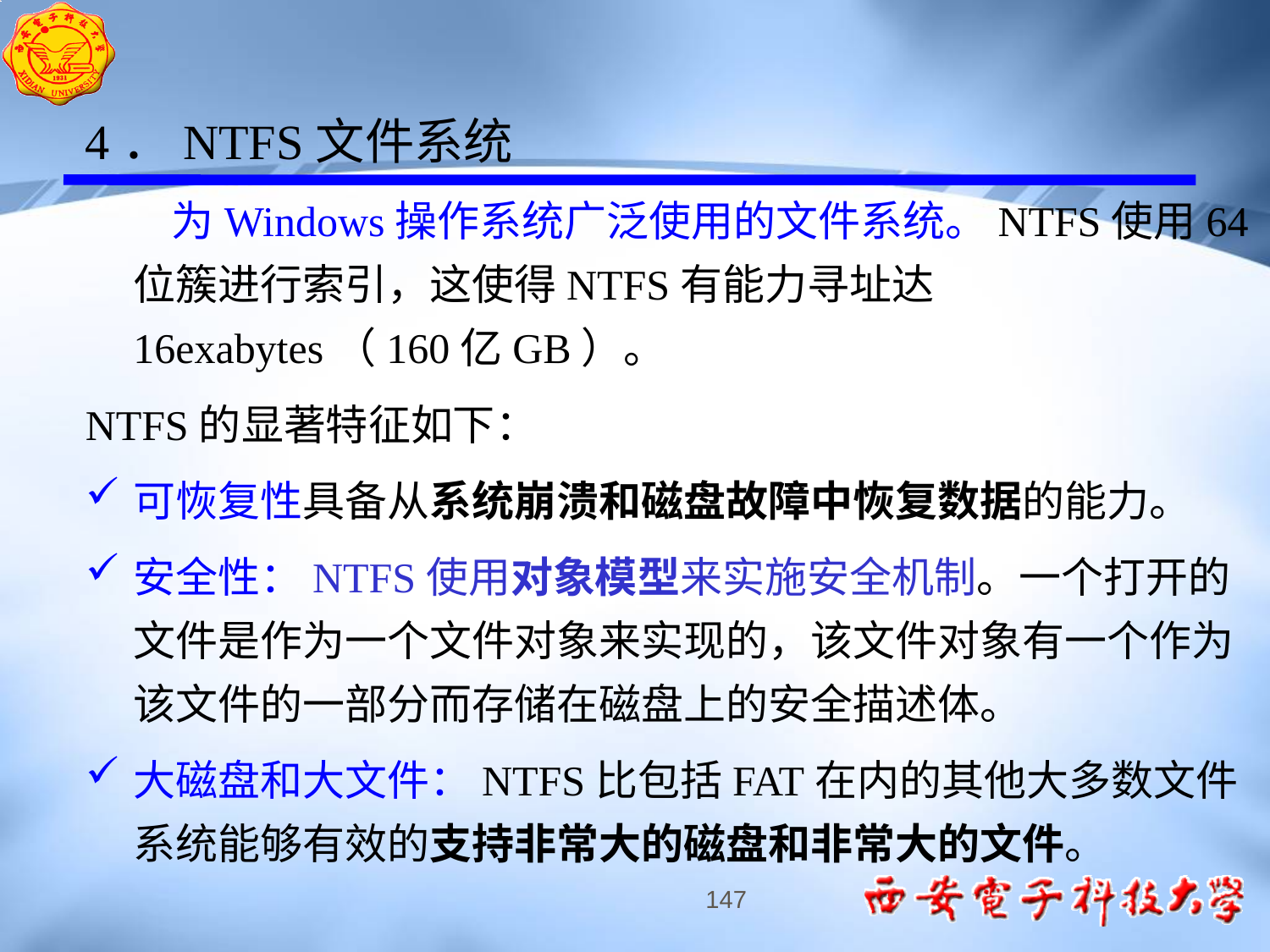

4．NTFS文件系统
        为Windows操作系统广泛使用的文件系统。NTFS使用64位簇进行索引，这使得NTFS有能力寻址达16exabytes（160亿GB）。
NTFS的显著特征如下：
可恢复性具备从系统崩溃和磁盘故障中恢复数据的能力。
安全性：NTFS使用对象模型来实施安全机制。一个打开的文件是作为一个文件对象来实现的，该文件对象有一个作为该文件的一部分而存储在磁盘上的安全描述体。
大磁盘和大文件：NTFS比包括FAT在内的其他大多数文件系统能够有效的支持非常大的磁盘和非常大的文件。
147